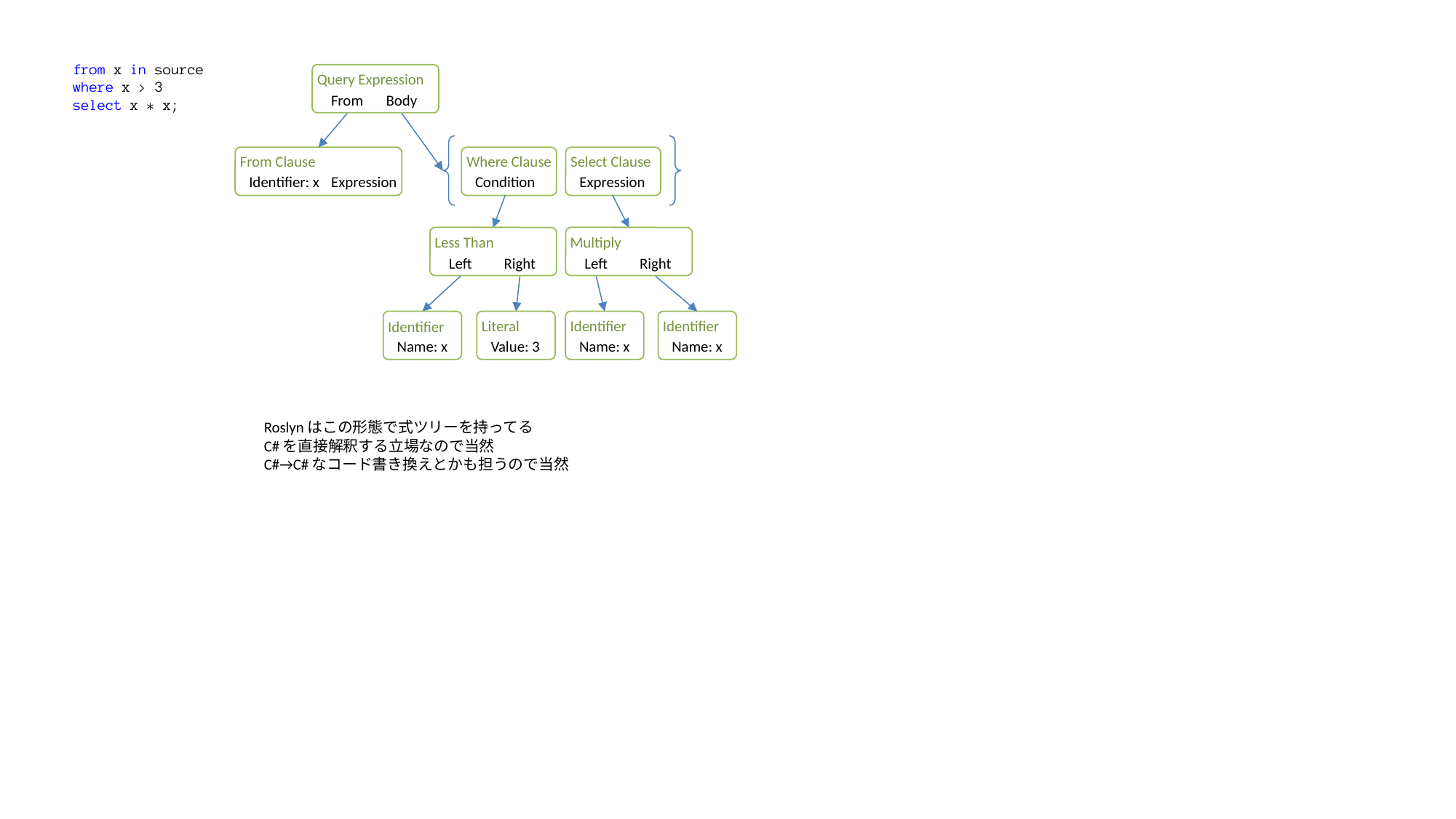

from x in source
where x > 3
select x * x;

Query Expression
From
Body

From Clause
Where Clause

Select Clause

Identifier: x
Expression
Condition
Expression

Less Than
Multiply
Left
Right
Left
Right

Literal
Identifier
Identifier
Identifier
Name: x
Value: 3
Name: x
Name: x
Roslynはこの形態で式ツリーを持ってる
C#を直接解釈する立場なので当然
C#→C#なコード書き換えとかも担うので当然